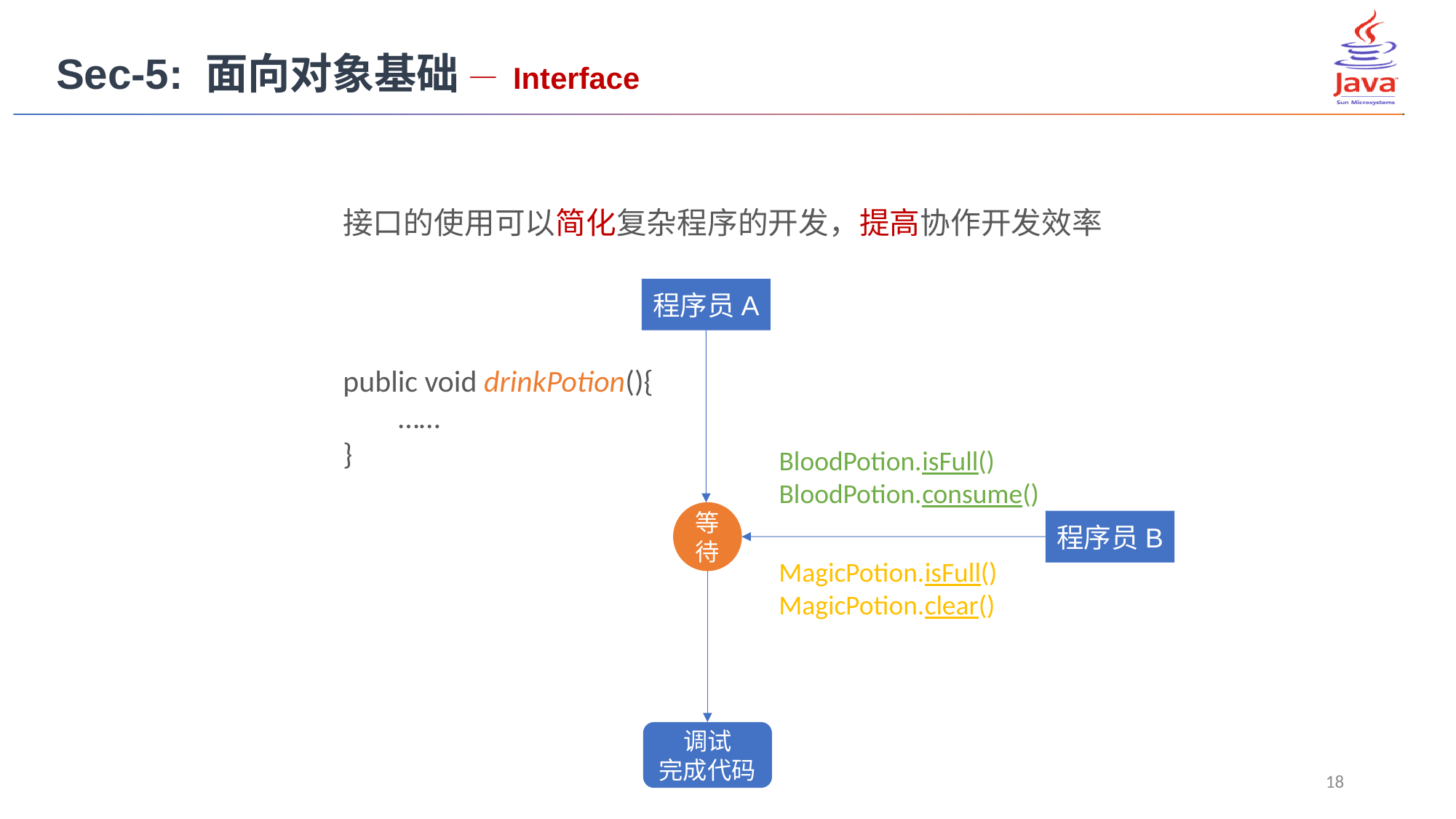

Sec-5: 面向对象基础 — Interface
接口的使用可以简化复杂程序的开发，提高协作开发效率
程序员A
public void drinkPotion(){
        ……
}
BloodPotion.isFull()
BloodPotion.consume()
等待
程序员B
 MagicPotion.isFull()
 MagicPotion.clear()
调试
完成代码
18